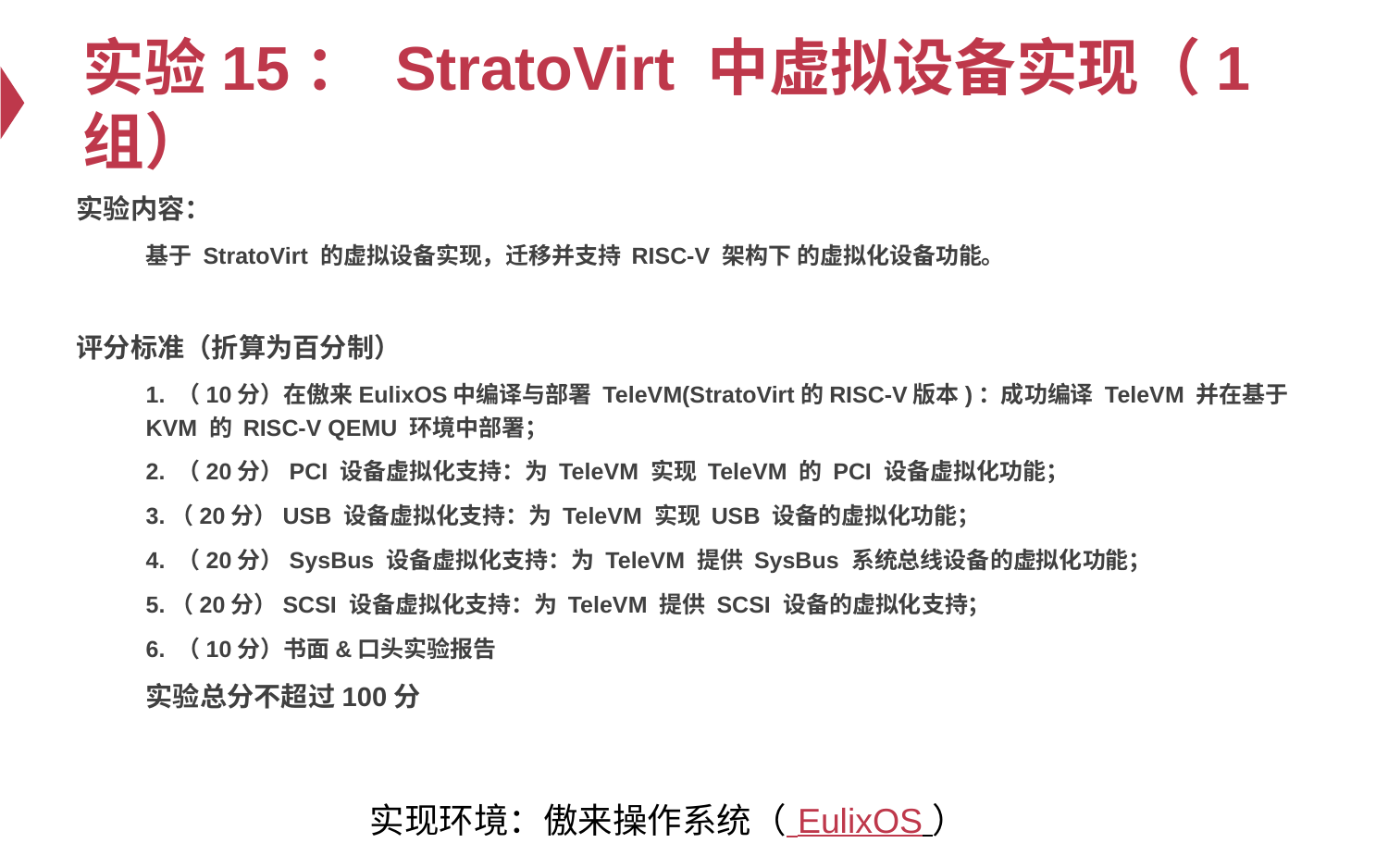

# 实验15： StratoVirt 中虚拟设备实现（1组）
实验内容：
基于 StratoVirt 的虚拟设备实现，迁移并支持 RISC-V 架构下 的虚拟化设备功能。

评分标准（折算为百分制）
1. （10分）在傲来EulixOS中编译与部署 TeleVM(StratoVirt的RISC-V版本)：成功编译 TeleVM 并在基于 KVM 的 RISC-V QEMU 环境中部署；
2. （20分）PCI 设备虚拟化支持：为 TeleVM 实现 TeleVM 的 PCI 设备虚拟化功能；
3.（20分）USB 设备虚拟化支持：为 TeleVM 实现 USB 设备的虚拟化功能；
4. （20分）SysBus 设备虚拟化支持：为 TeleVM 提供 SysBus 系统总线设备的虚拟化功能；
5.（20分）SCSI 设备虚拟化支持：为 TeleVM 提供 SCSI 设备的虚拟化支持；
6. （10分）书面&口头实验报告
实验总分不超过100分

实现环境：傲来操作系统（ EulixOS ）